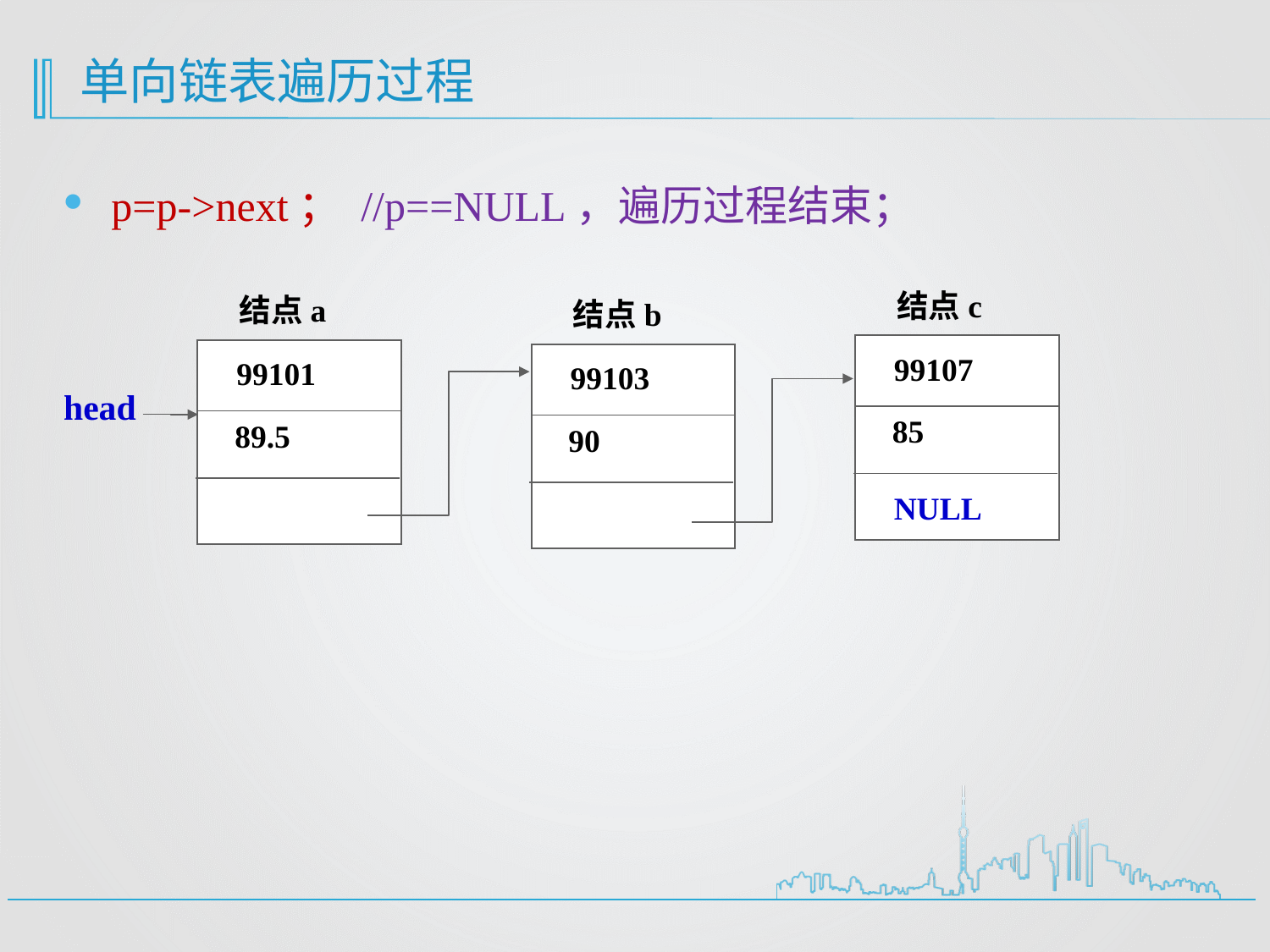

# 单向链表遍历过程
p=p->next； //p==NULL，遍历过程结束；
   结点c

  99107
  85
  NULL
   结点a

  99101
  89.5

   结点b

  99103
  90

head